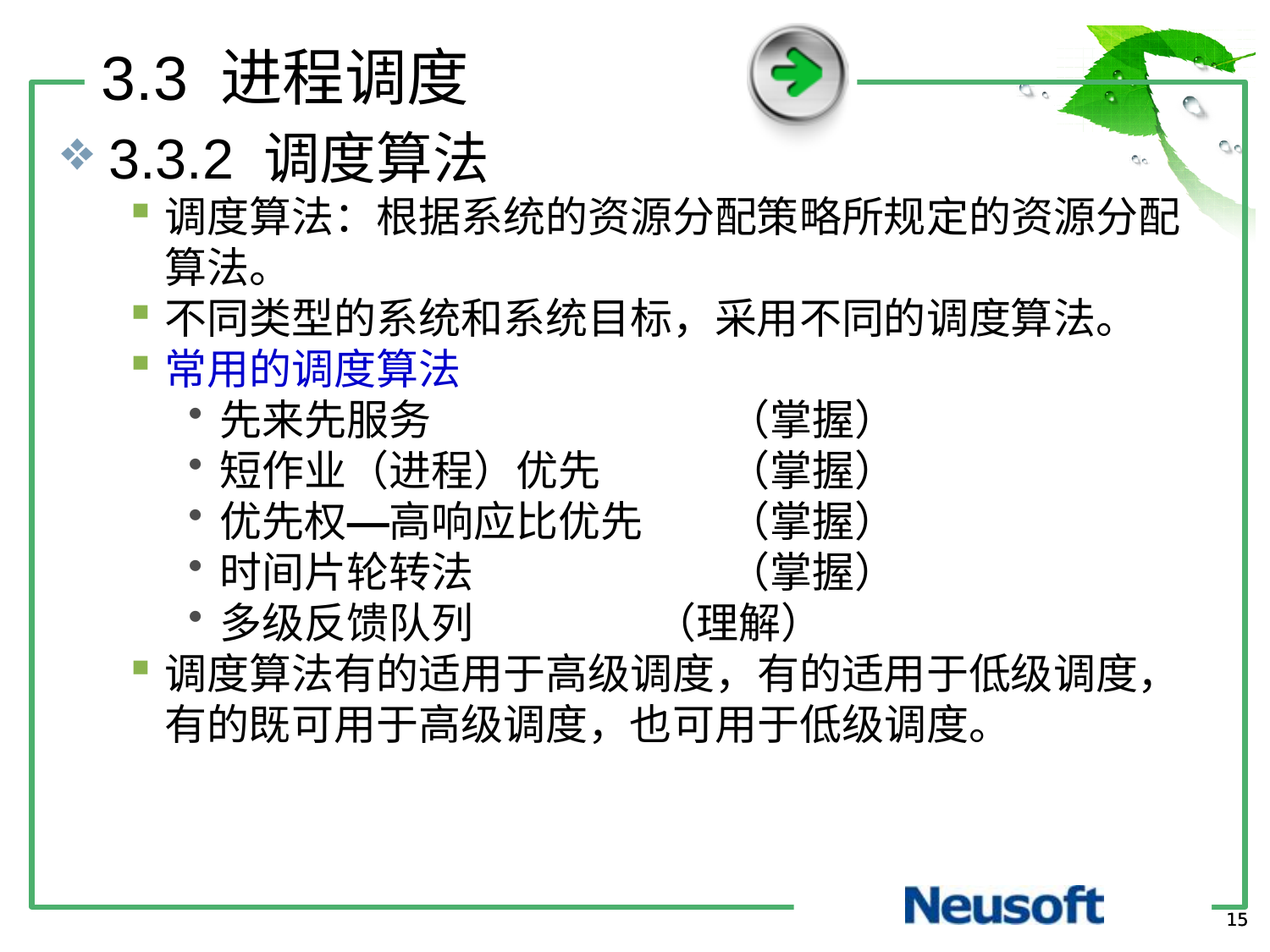

3.3 进程调度
3.3.2 调度算法
调度算法：根据系统的资源分配策略所规定的资源分配算法。
不同类型的系统和系统目标，采用不同的调度算法。
常用的调度算法
先来先服务			（掌握）
短作业（进程）优先	（掌握）
优先权—高响应比优先	（掌握）
时间片轮转法		（掌握）
多级反馈队列                   （理解）
调度算法有的适用于高级调度，有的适用于低级调度，有的既可用于高级调度，也可用于低级调度。
15
15